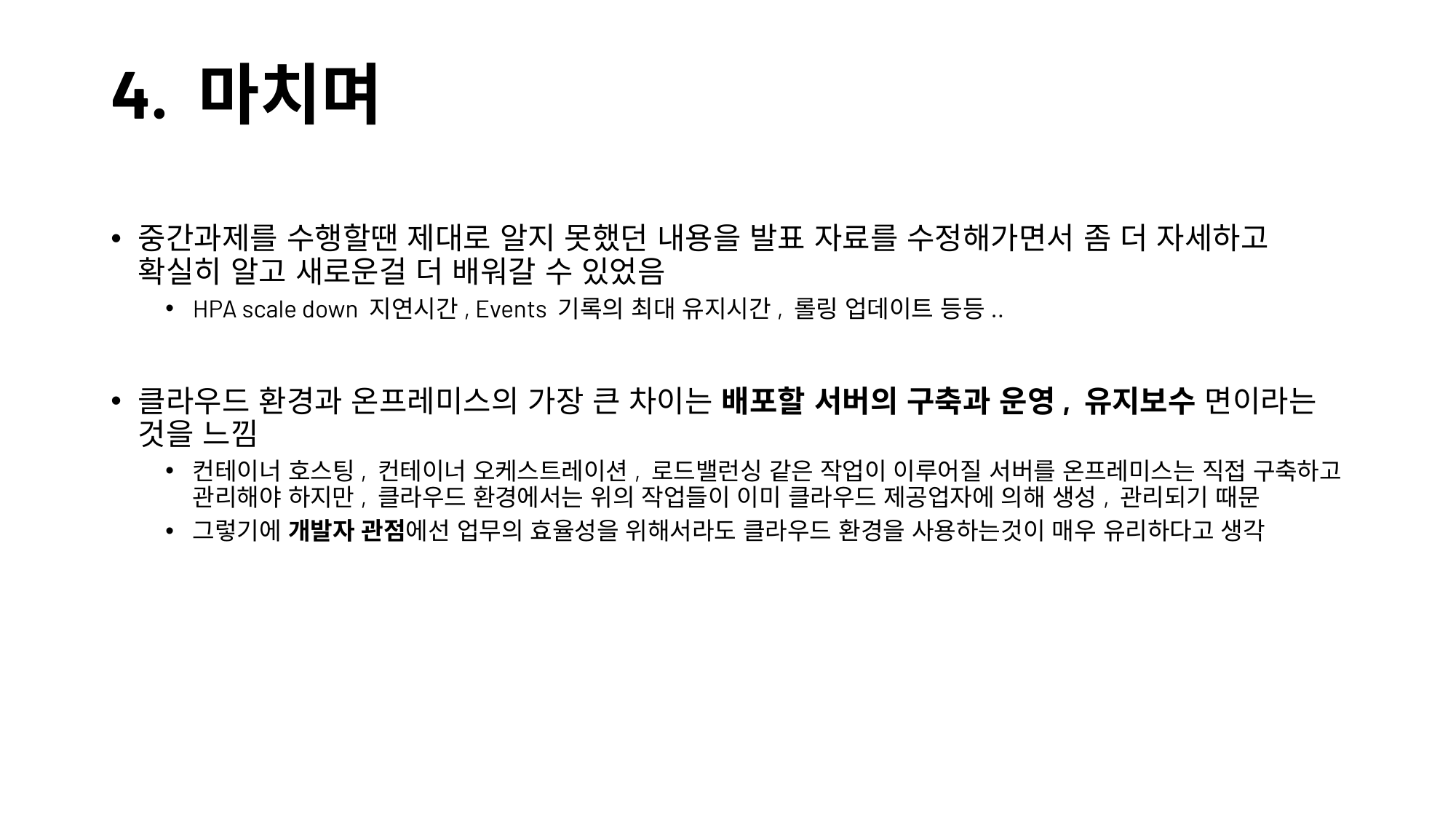

# 4. 마치며
중간과제를 수행할땐 제대로 알지 못했던 내용을 발표 자료를 수정해가면서 좀 더 자세하고 확실히 알고 새로운걸 더 배워갈 수 있었음
HPA scale down 지연시간, Events 기록의 최대 유지시간, 롤링 업데이트 등등..

클라우드 환경과 온프레미스의 가장 큰 차이는 배포할 서버의 구축과 운영, 유지보수 면이라는 것을 느낌
컨테이너 호스팅, 컨테이너 오케스트레이션, 로드밸런싱 같은 작업이 이루어질 서버를 온프레미스는 직접 구축하고 관리해야 하지만, 클라우드 환경에서는 위의 작업들이 이미 클라우드 제공업자에 의해 생성, 관리되기 때문
그렇기에 개발자 관점에선 업무의 효율성을 위해서라도 클라우드 환경을 사용하는것이 매우 유리하다고 생각